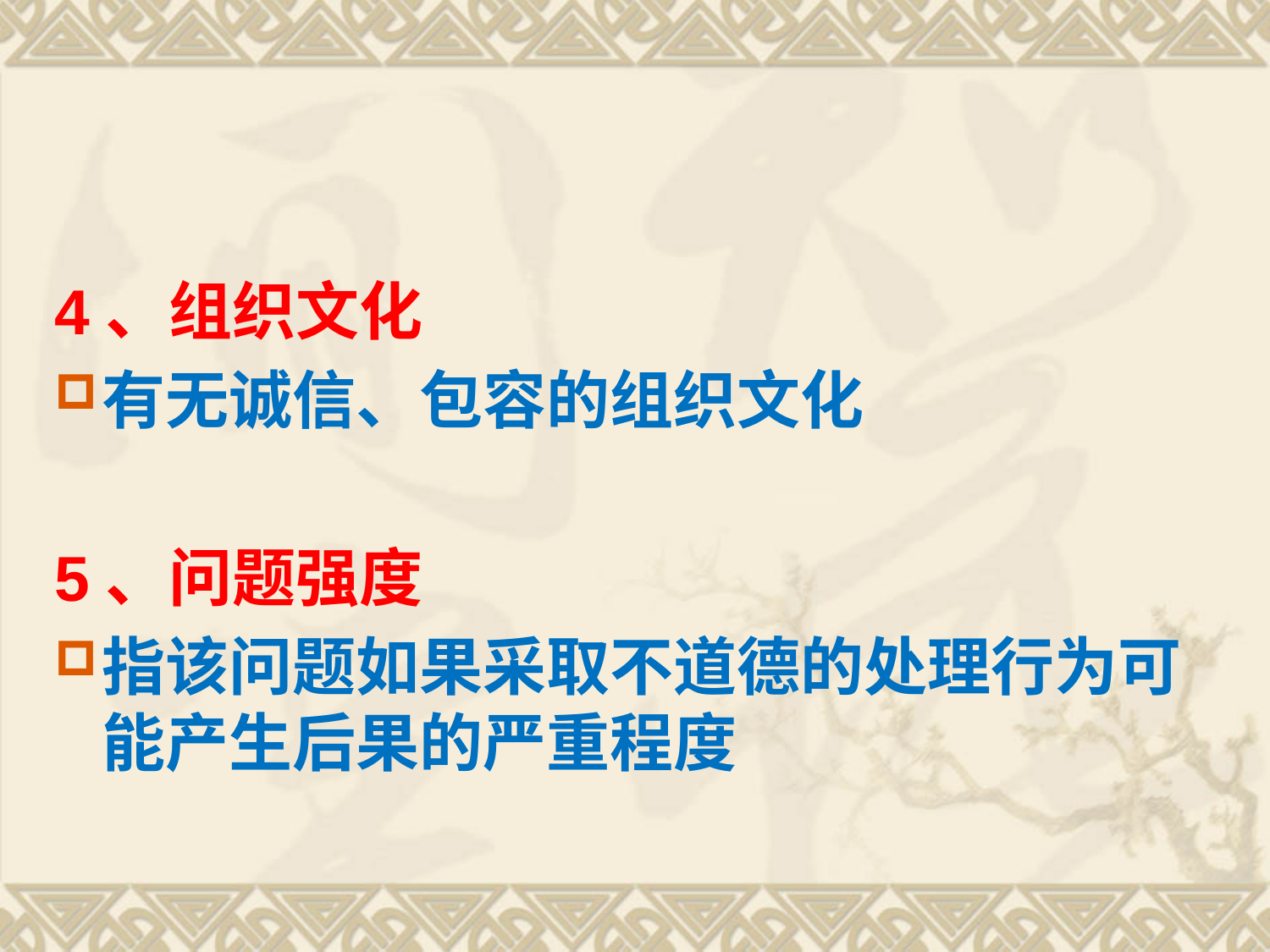

#
4、组织文化
有无诚信、包容的组织文化

5、问题强度
指该问题如果采取不道德的处理行为可能产生后果的严重程度